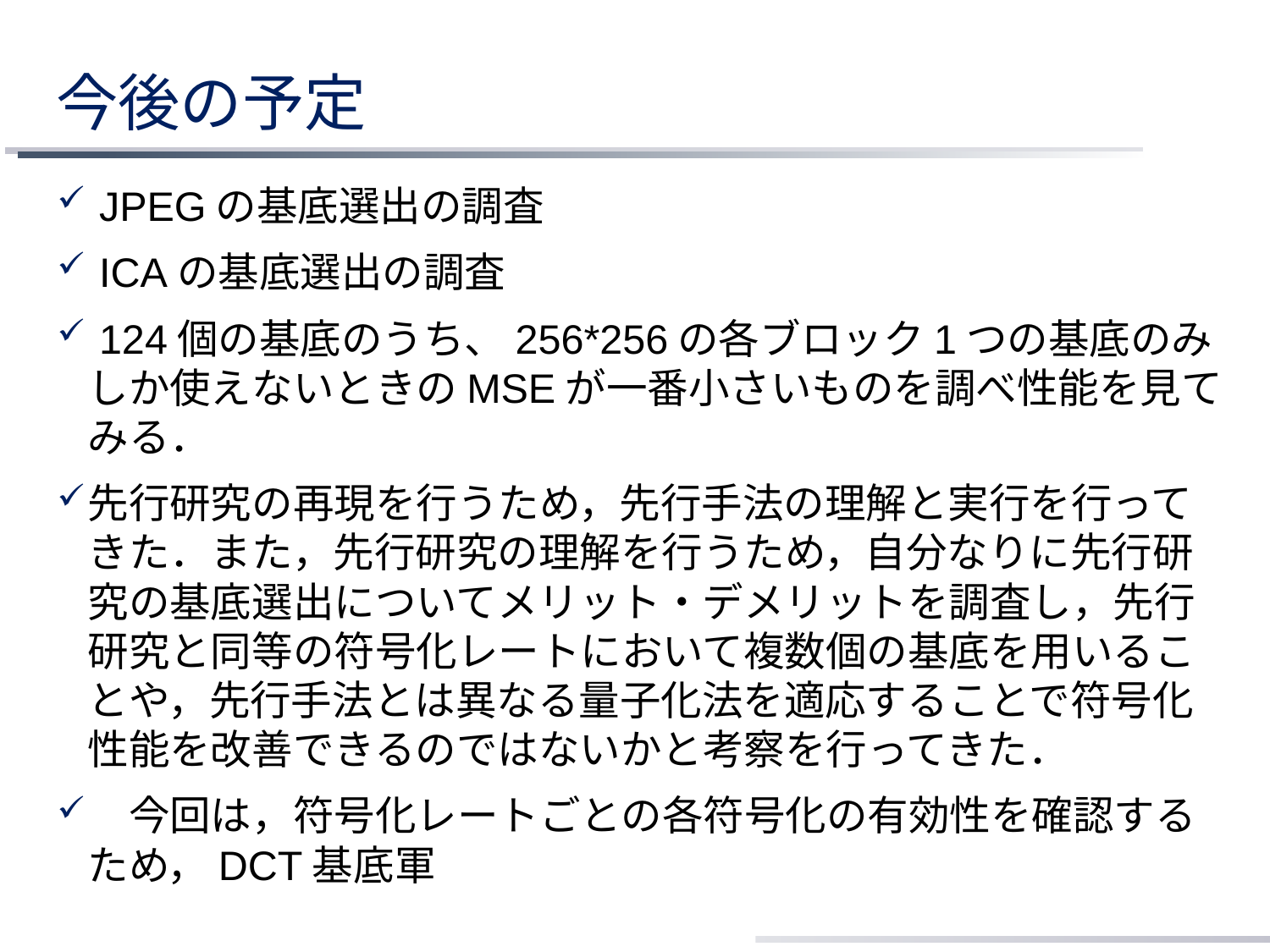

10
# 今後の予定
 JPEGの基底選出の調査
 ICAの基底選出の調査
 124個の基底のうち、256*256の各ブロック1つの基底のみしか使えないときのMSEが一番小さいものを調べ性能を見てみる．
先行研究の再現を行うため，先行手法の理解と実行を行ってきた．また，先行研究の理解を行うため，自分なりに先行研究の基底選出についてメリット・デメリットを調査し，先行研究と同等の符号化レートにおいて複数個の基底を用いることや，先行手法とは異なる量子化法を適応することで符号化性能を改善できるのではないかと考察を行ってきた．
　今回は，符号化レートごとの各符号化の有効性を確認するため，DCT基底軍